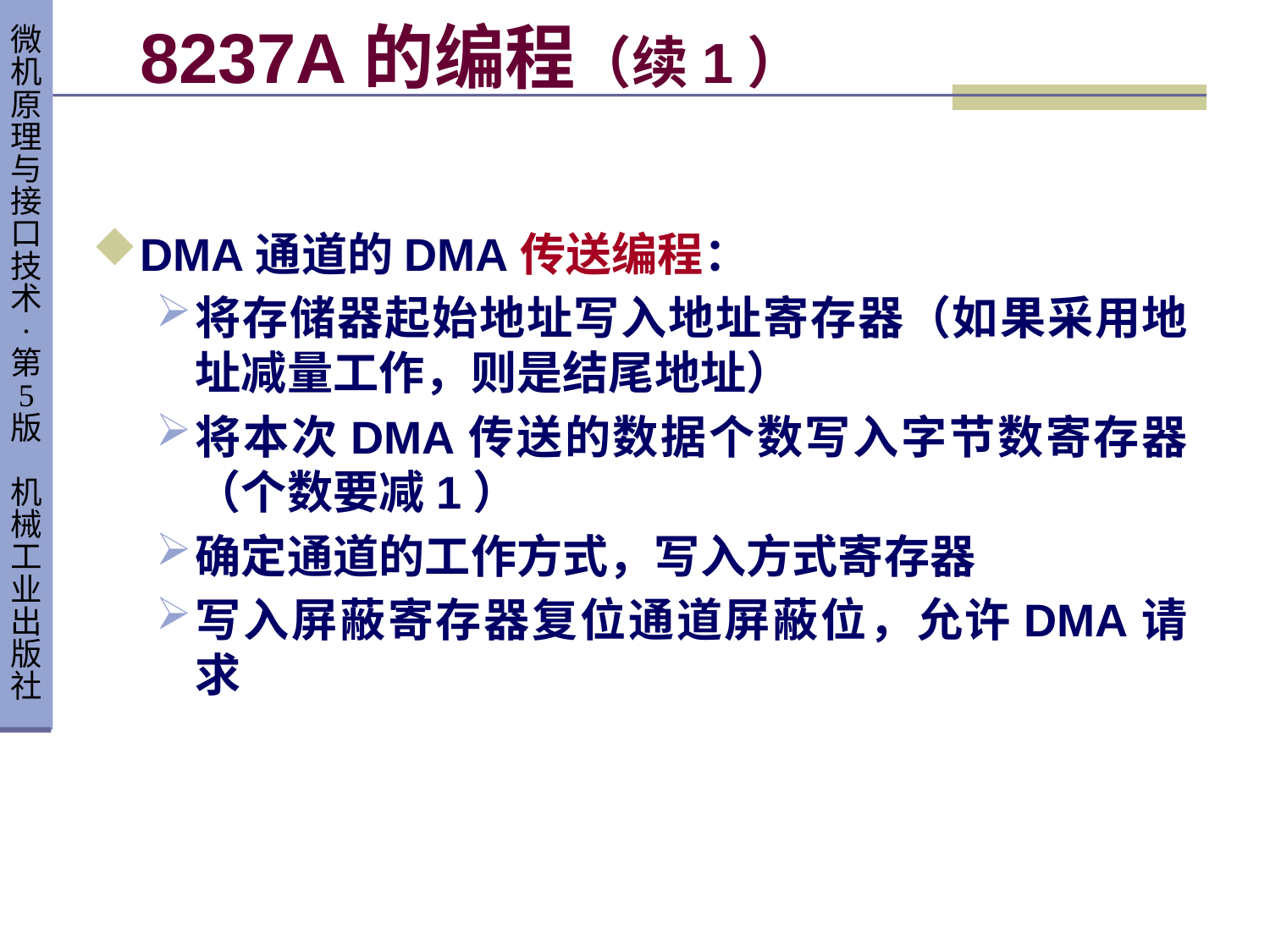

# 8237A的编程（续1）
DMA通道的DMA传送编程：
将存储器起始地址写入地址寄存器（如果采用地址减量工作，则是结尾地址）
将本次DMA传送的数据个数写入字节数寄存器（个数要减1）
确定通道的工作方式，写入方式寄存器
写入屏蔽寄存器复位通道屏蔽位，允许DMA请求